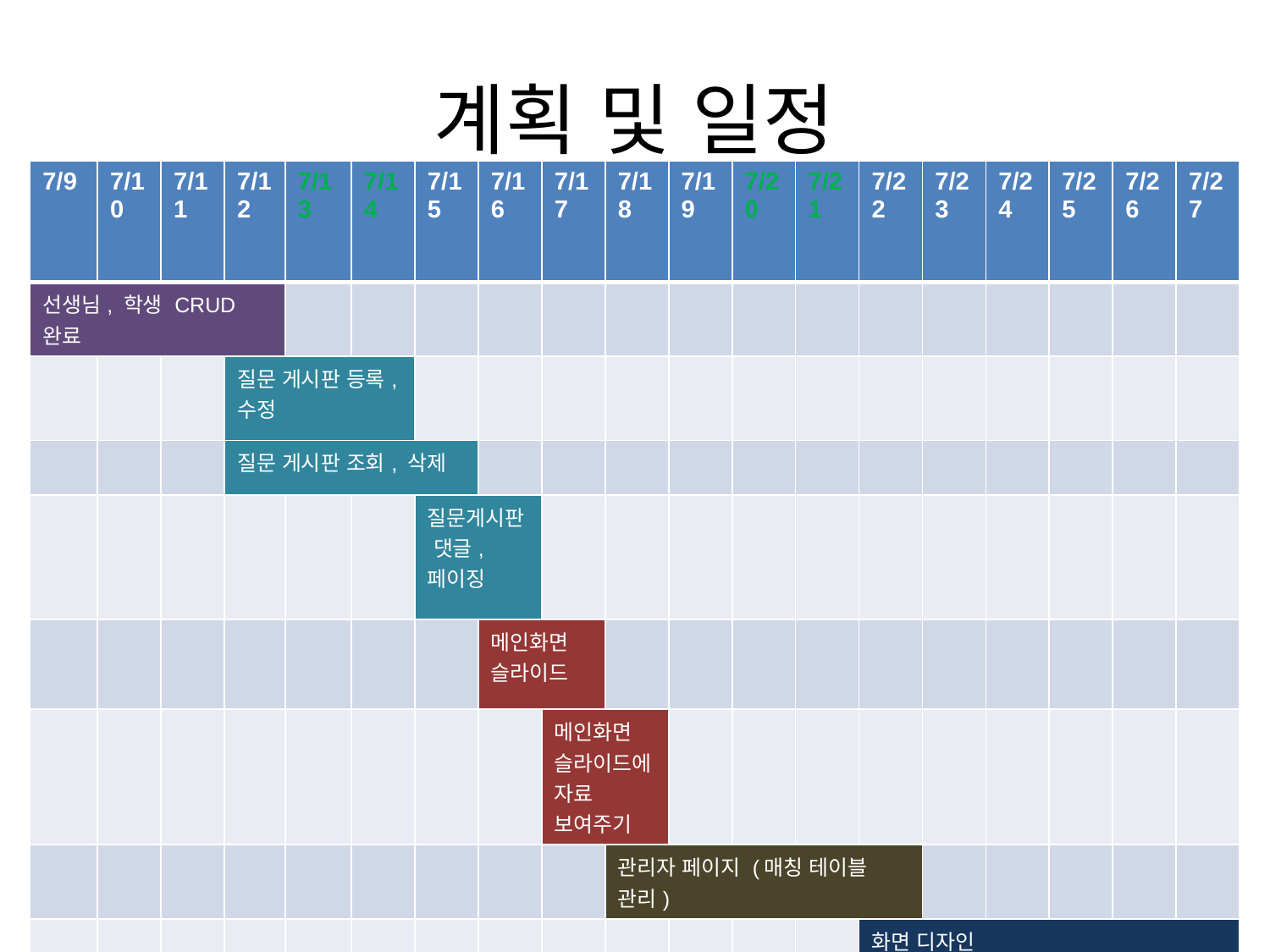

# 계획 및 일정
| 7/9 | 7/10 | 7/11 | 7/12 | 7/13 | 7/14 | 7/15 | 7/16 | 7/17 | 7/18 | 7/19 | 7/20 | 7/21 | 7/22 | 7/23 | 7/24 | 7/25 | 7/26 | 7/27 |
| --- | --- | --- | --- | --- | --- | --- | --- | --- | --- | --- | --- | --- | --- | --- | --- | --- | --- | --- |
| 선생님, 학생 CRUD 완료 |  |  |  |  |  |  |  |  |  |  |  |  |  |  |  |  |  |  |
|  |  |  | 질문 게시판 등록,수정 |  |  |  |  |  |  |  |  |  |  |  |  |  |  |  |
|  |  |  | 질문 게시판 조회, 삭제 |  |  |  |  |  |  |  |  |  |  |  |  |  |  |  |
|  |  |  |  |  |  | 질문게시판 댓글, 페이징 |  |  |  |  |  |  |  |  |  |  |  |  |
|  |  |  |  |  |  |  | 메인화면 슬라이드 |  |  |  |  |  |  |  |  |  |  |  |
|  |  |  |  |  |  |  |  | 메인화면 슬라이드에 자료 보여주기 |  |  |  |  |  |  |  |  |  |  |
|  |  |  |  |  |  |  |  |  | 관리자 페이지 (매칭 테이블 관리) |  |  |  |  |  |  |  |  |  |
|  |  |  |  |  |  |  |  |  |  |  |  |  | 화면 디자인 |  |  |  |  |  |